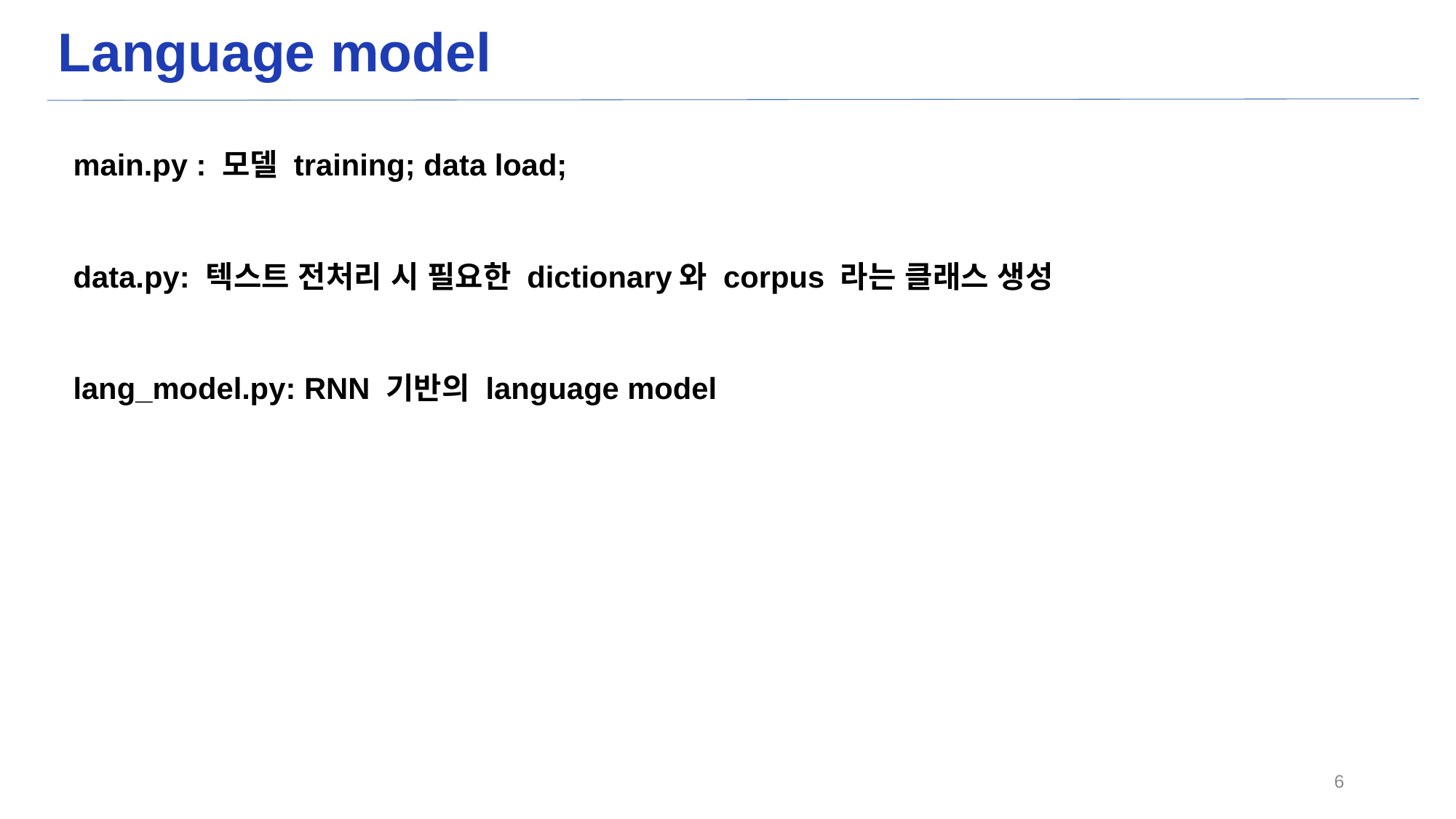

# Language model
main.py : 모델 training; data load;
data.py: 텍스트 전처리 시 필요한 dictionary와 corpus 라는 클래스 생성
lang_model.py: RNN 기반의 language model
6